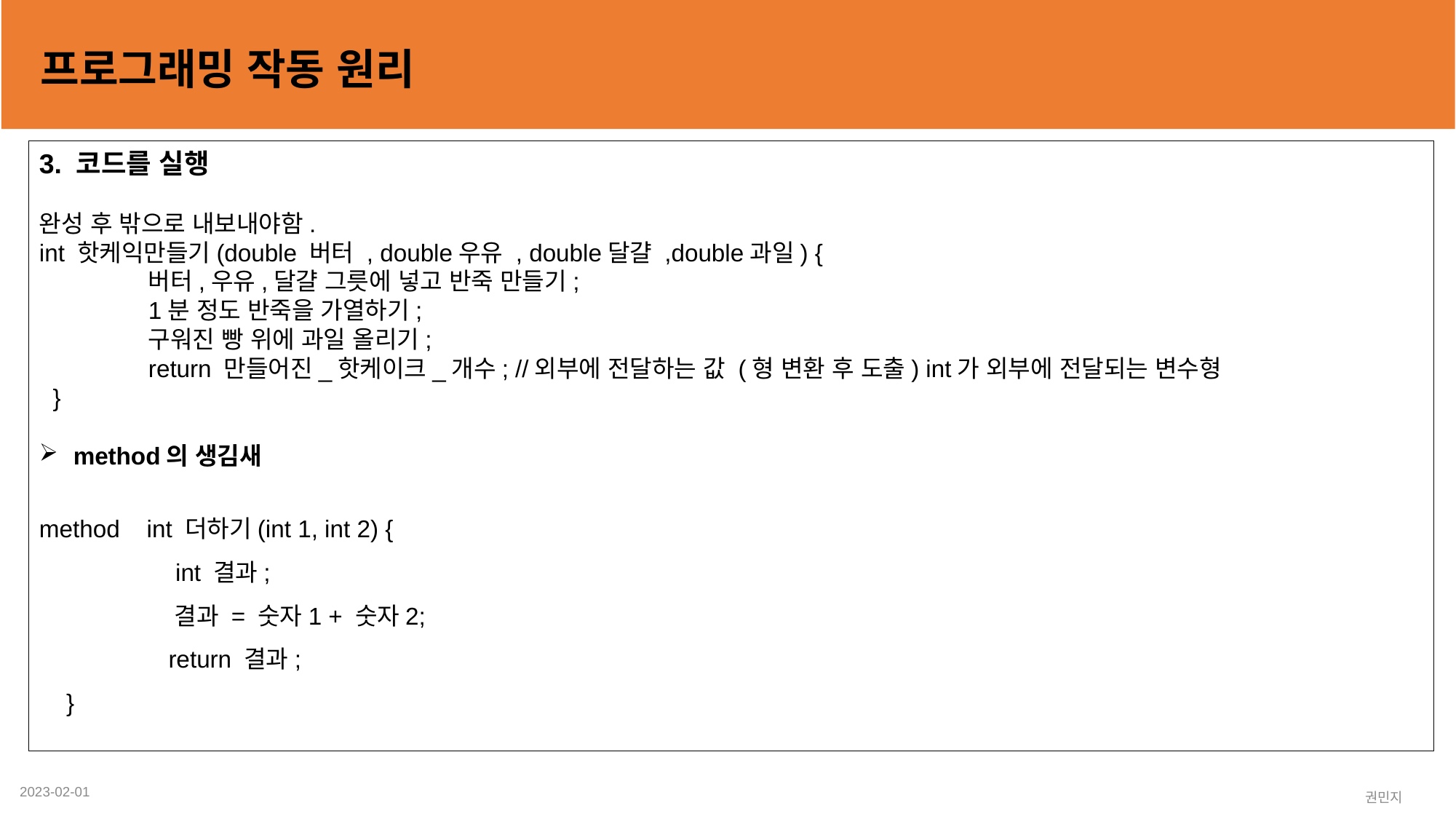

프로그래밍 작동 원리
3. 코드를 실행

완성 후 밖으로 내보내야함.
int 핫케익만들기(double 버터 , double우유 , double달걀 ,double과일) {
	버터,우유,달걀 그릇에 넣고 반죽 만들기;
	1분 정도 반죽을 가열하기;
	구워진 빵 위에 과일 올리기;
	return 만들어진_핫케이크_개수; //외부에 전달하는 값 (형 변환 후 도출) int가 외부에 전달되는 변수형
  }

method의 생김새

method    int 더하기(int 1, int 2) {
	    int 결과;
	   결과 = 숫자1 + 숫자2;
	   return 결과;
    }

2023-02-01
권민지